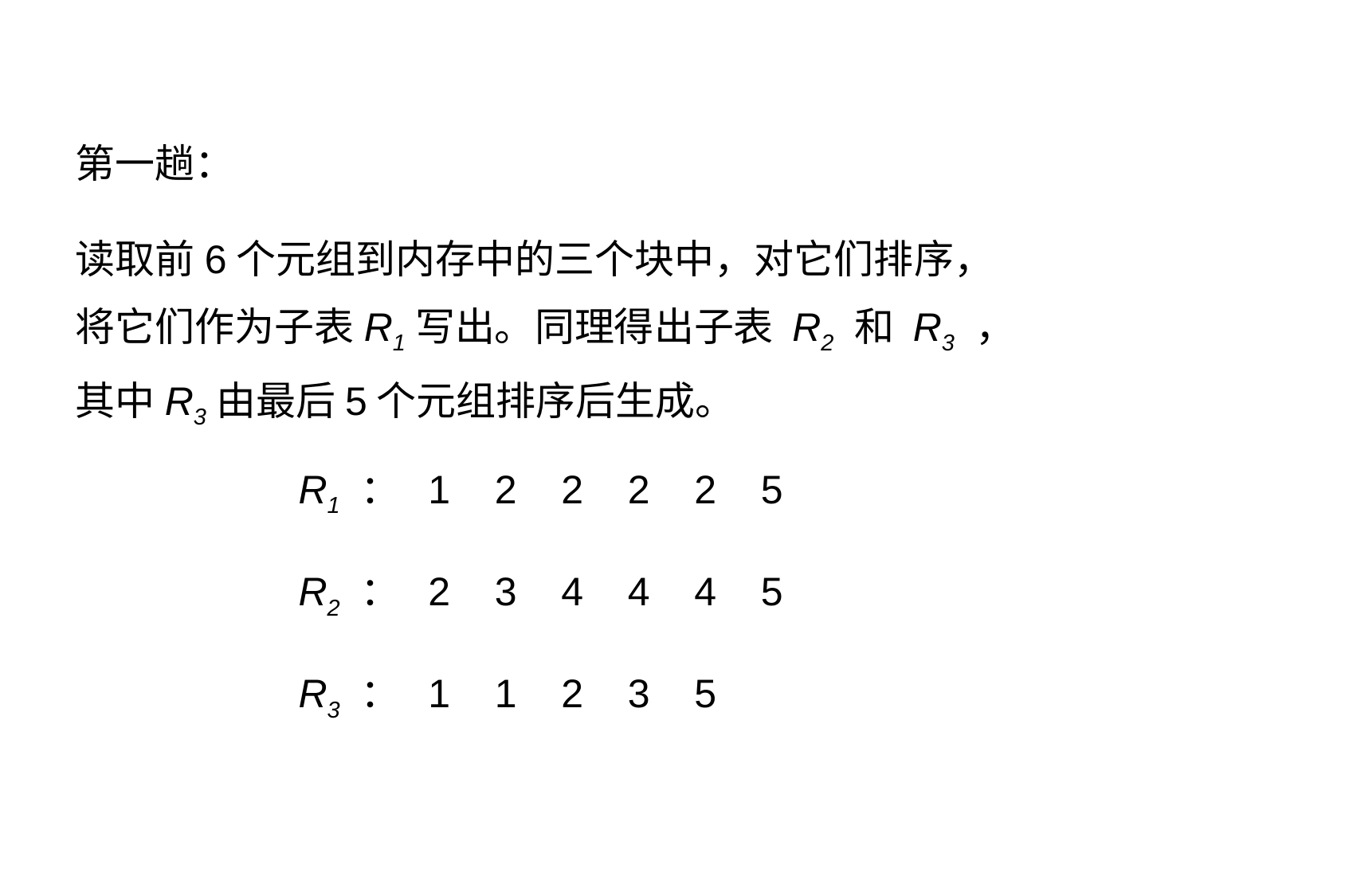

第一趟：

读取前6个元组到内存中的三个块中，对它们排序，

将它们作为子表R1写出。同理得出子表 R2 和 R3 ，

其中R3由最后5个元组排序后生成。
R1 ：  1    2    2    2    2    5

R2 ：  2    3    4    4    4    5

R3 ：  1    1    2    3    5
13